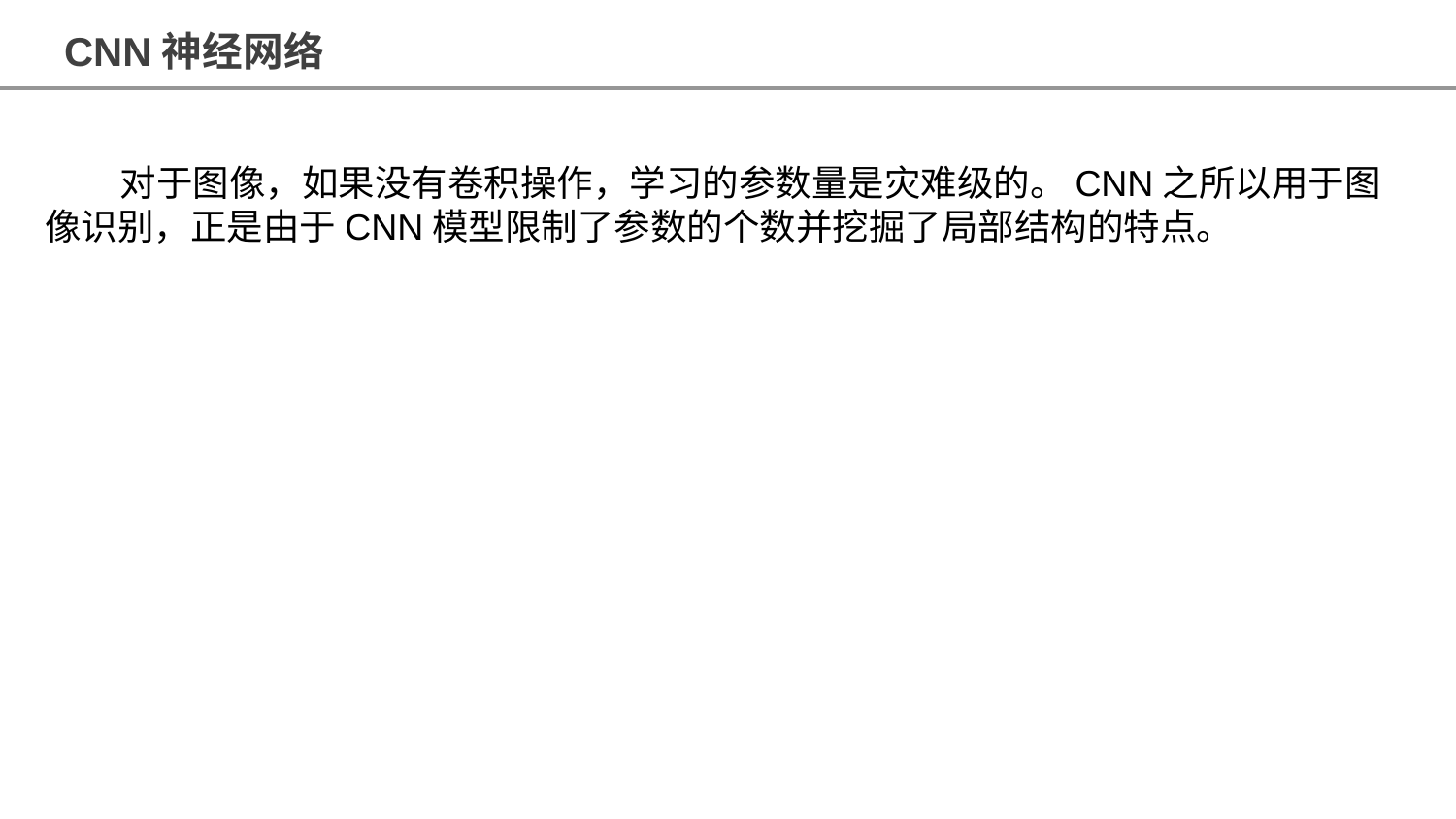

CNN神经网络

        对于图像，如果没有卷积操作，学习的参数量是灾难级的。CNN之所以用于图像识别，正是由于CNN模型限制了参数的个数并挖掘了局部结构的特点。